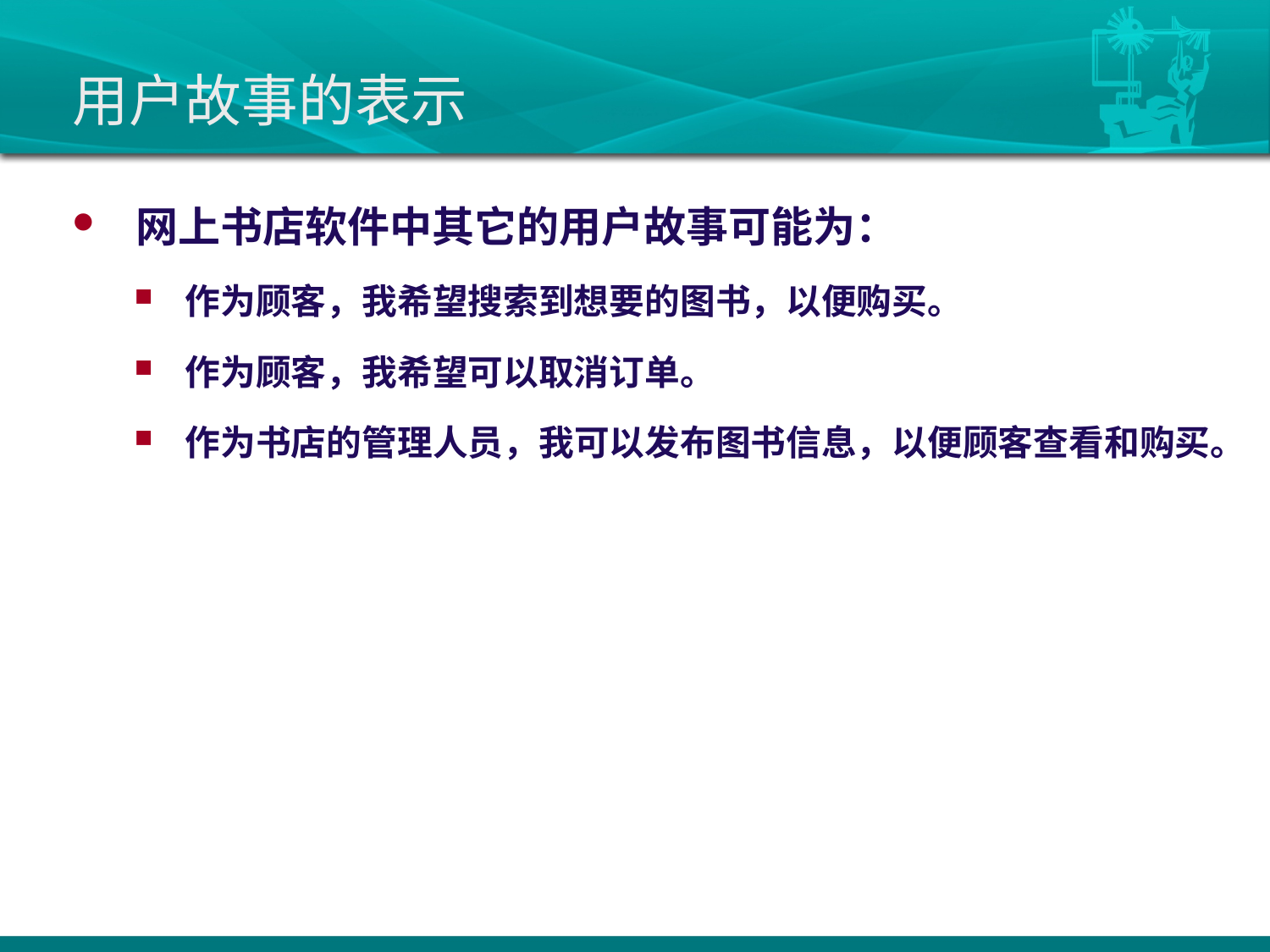

# 用户故事的表示
网上书店软件中其它的用户故事可能为：
作为顾客，我希望搜索到想要的图书，以便购买。
作为顾客，我希望可以取消订单。
作为书店的管理人员，我可以发布图书信息，以便顾客查看和购买。